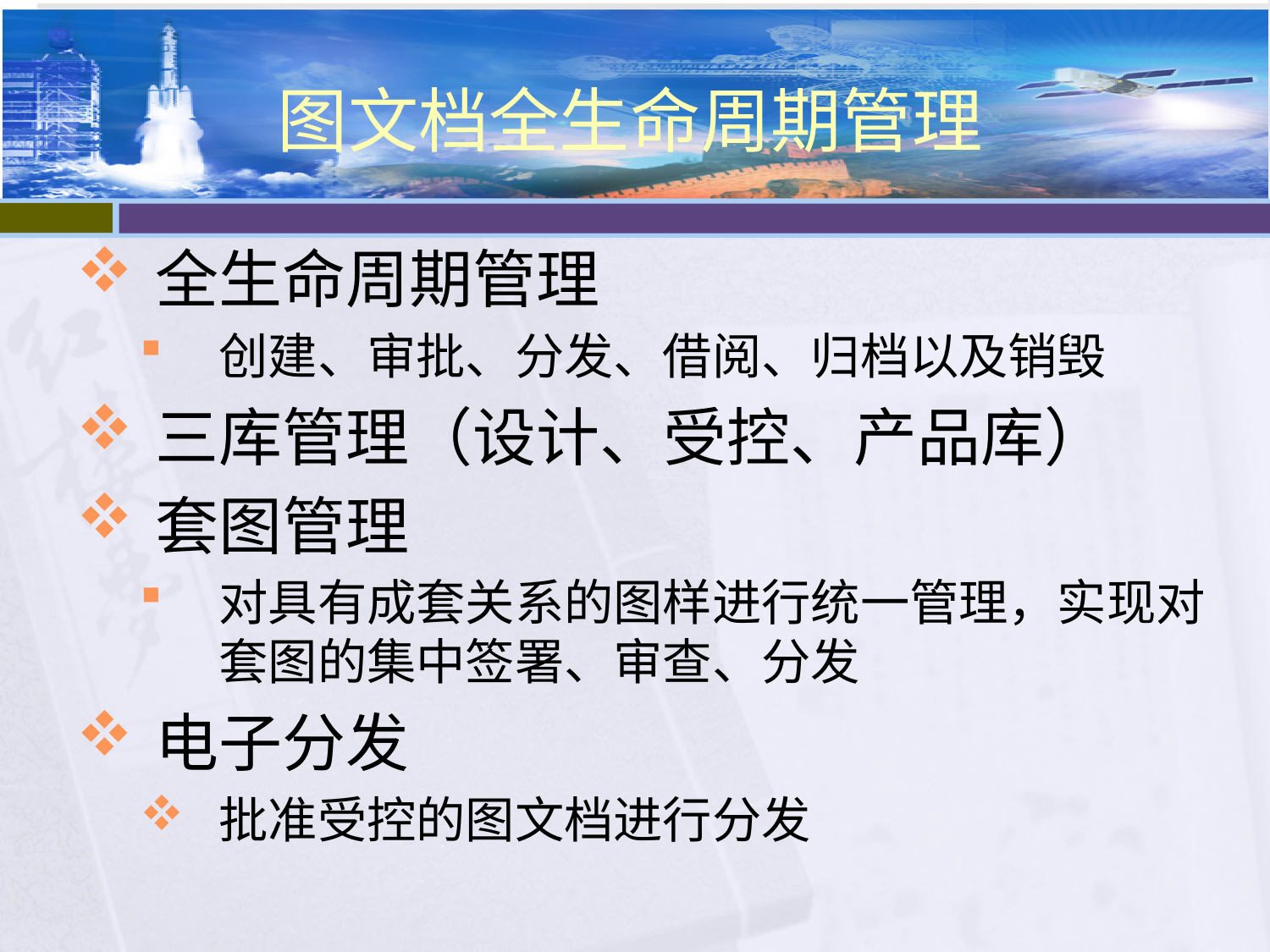

# 图文档全生命周期管理

全生命周期管理
创建、审批、分发、借阅、归档以及销毁
三库管理（设计、受控、产品库）
套图管理
对具有成套关系的图样进行统一管理，实现对套图的集中签署、审查、分发
电子分发
批准受控的图文档进行分发